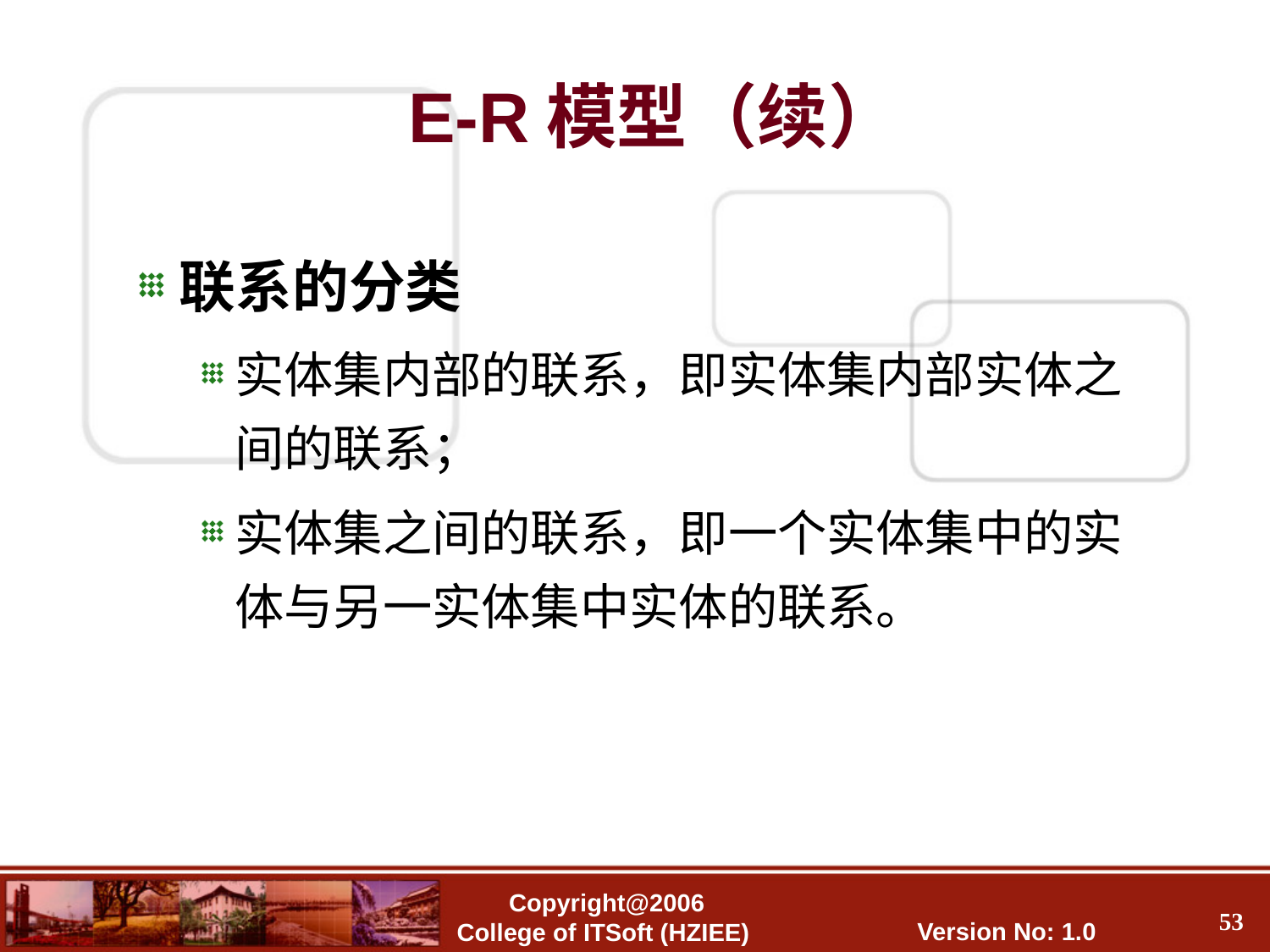

E-R模型（续）
联系的分类
实体集内部的联系，即实体集内部实体之间的联系；
实体集之间的联系，即一个实体集中的实体与另一实体集中实体的联系。